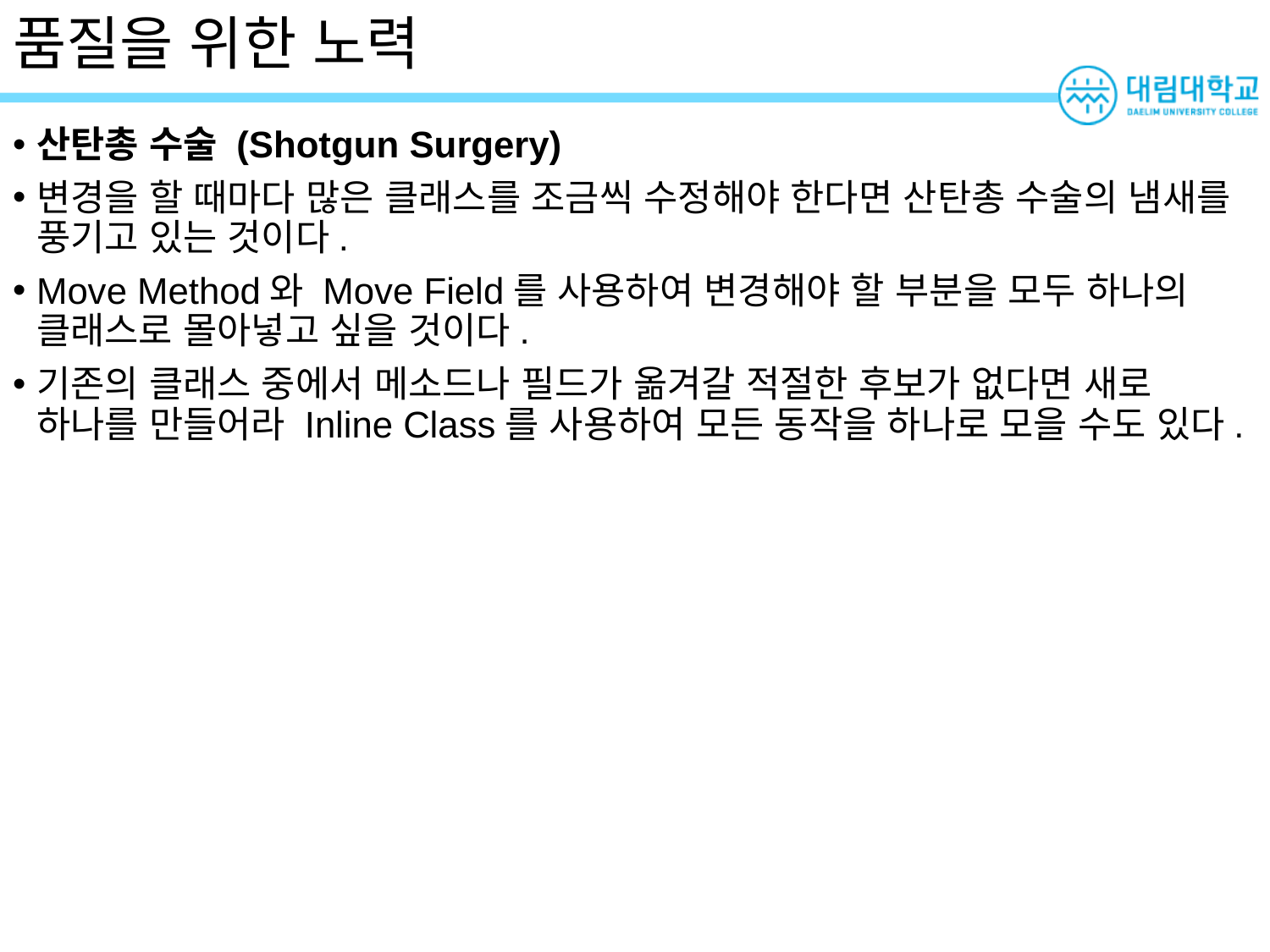

# 품질을 위한 노력
산탄총 수술 (Shotgun Surgery)
변경을 할 때마다 많은 클래스를 조금씩 수정해야 한다면 산탄총 수술의 냄새를 풍기고 있는 것이다.
Move Method와 Move Field를 사용하여 변경해야 할 부분을 모두 하나의 클래스로 몰아넣고 싶을 것이다.
기존의 클래스 중에서 메소드나 필드가 옮겨갈 적절한 후보가 없다면 새로 하나를 만들어라 Inline Class를 사용하여 모든 동작을 하나로 모을 수도 있다.